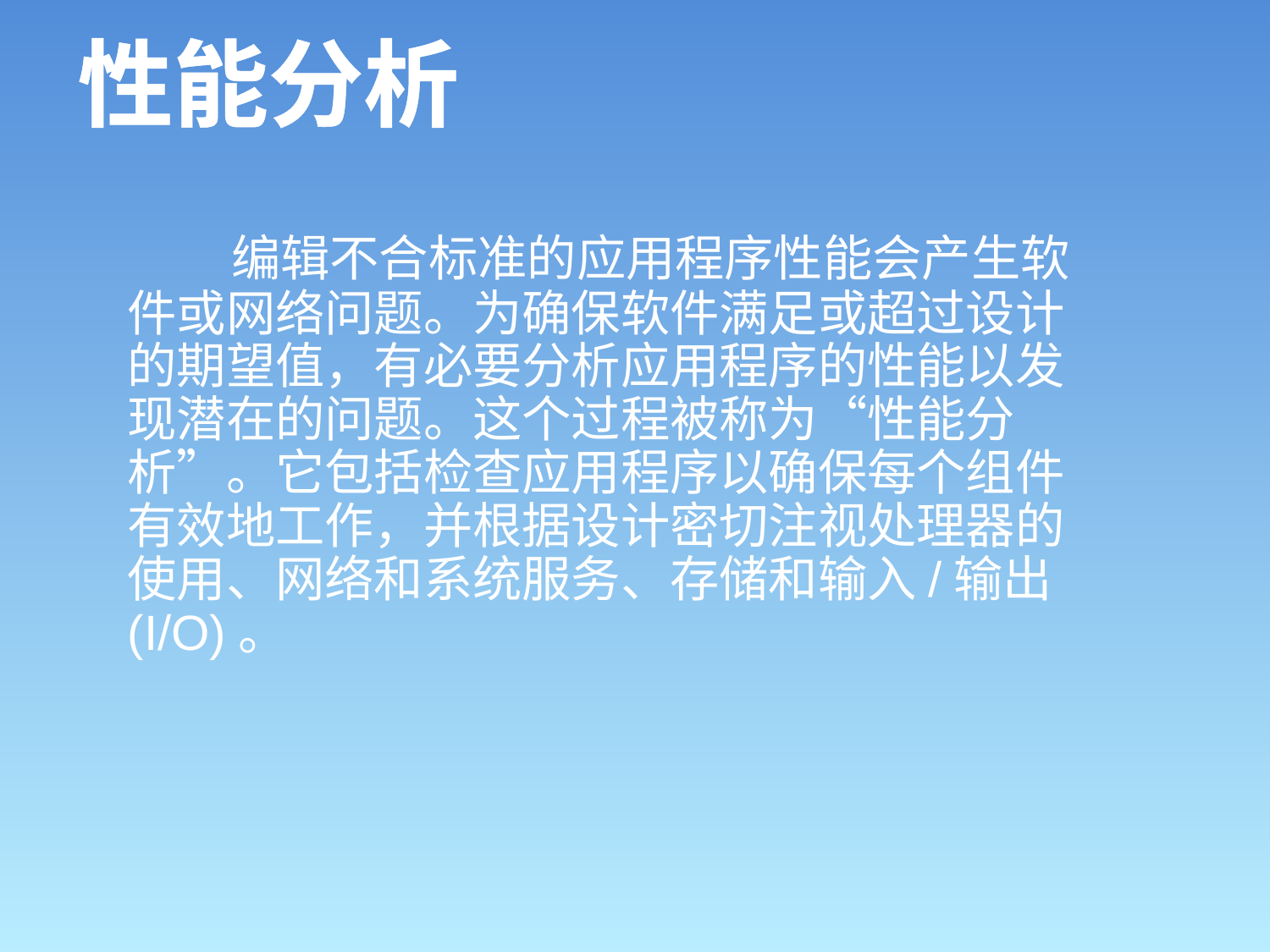

性能分析
       编辑不合标准的应用程序性能会产生软件或网络问题。为确保软件满足或超过设计的期望值，有必要分析应用程序的性能以发现潜在的问题。这个过程被称为“性能分析”。它包括检查应用程序以确保每个组件有效地工作，并根据设计密切注视处理器的使用、网络和系统服务、存储和输入/输出(I/O)。